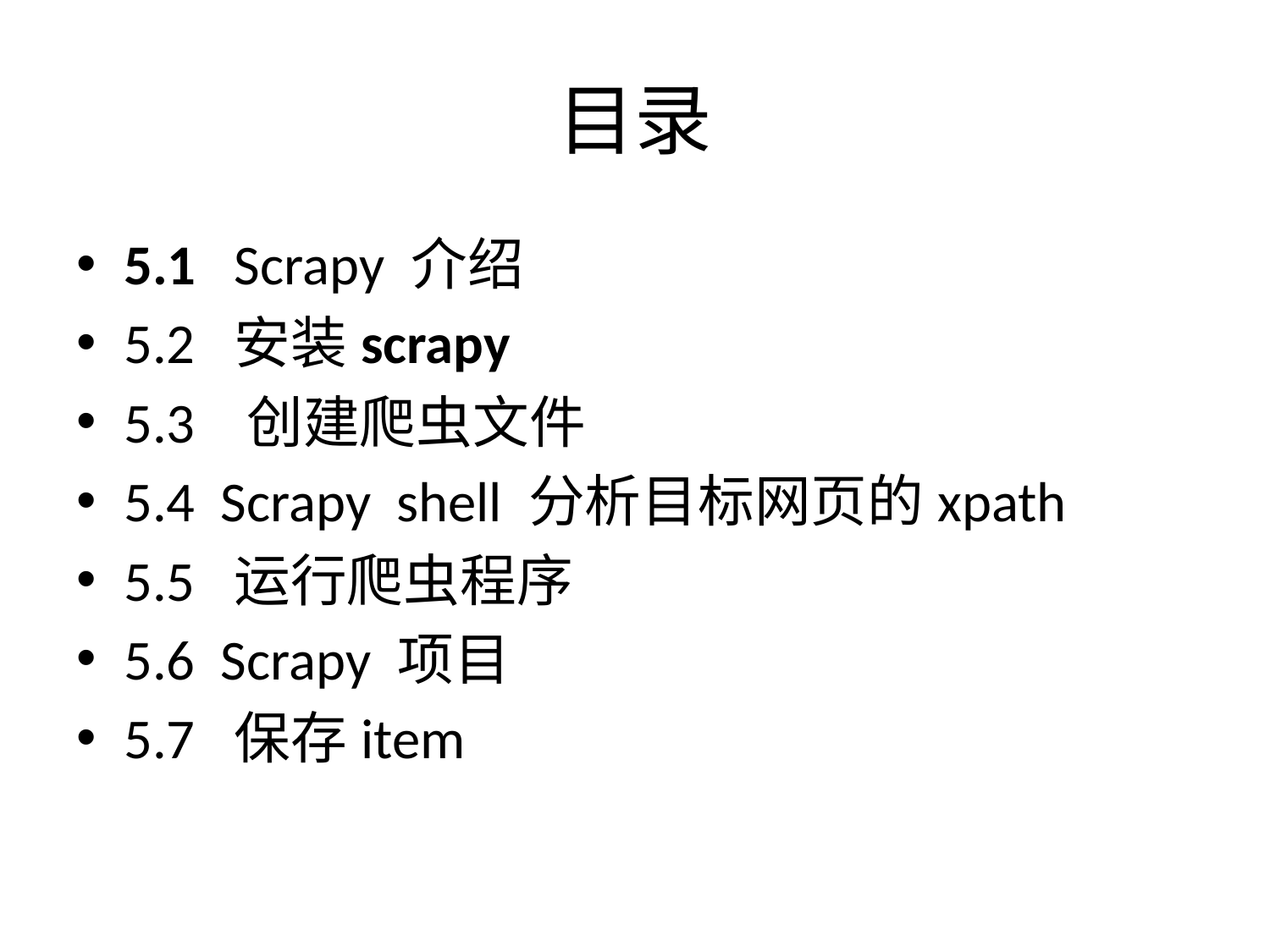

# 目录
5.1   Scrapy 介绍
5.2  安装scrapy
5.3   创建爬虫文件
5.4  Scrapy  shell 分析目标网页的xpath
5.5  运行爬虫程序
5.6  Scrapy 项目
5.7  保存item